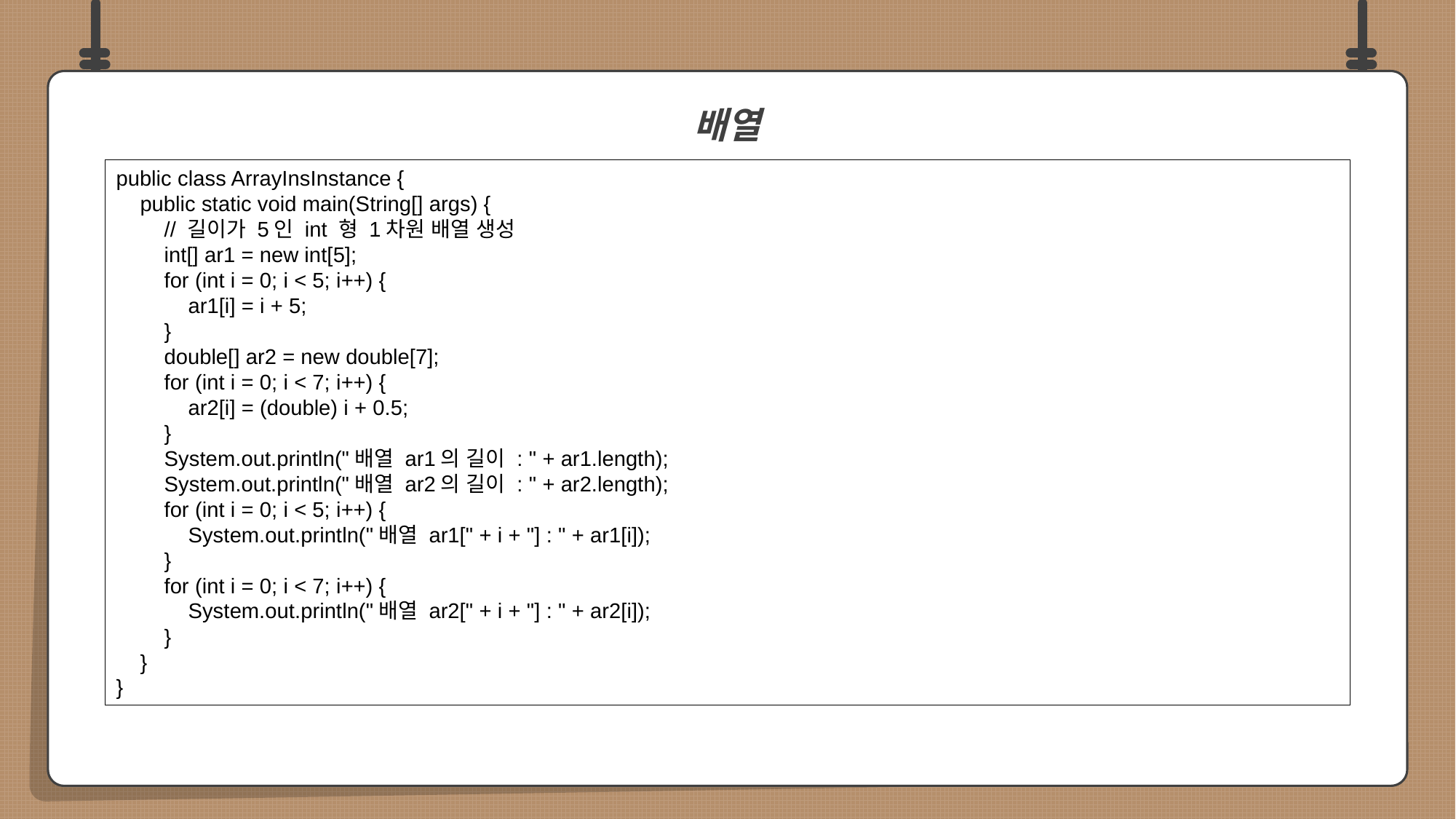

배열

public class ArrayInsInstance {
    public static void main(String[] args) {
        // 길이가 5인 int 형 1차원 배열 생성
        int[] ar1 = new int[5];
        for (int i = 0; i < 5; i++) {
            ar1[i] = i + 5;
        }
        double[] ar2 = new double[7];
        for (int i = 0; i < 7; i++) {
            ar2[i] = (double) i + 0.5;
        }
        System.out.println("배열 ar1의 길이 : " + ar1.length);
        System.out.println("배열 ar2의 길이 : " + ar2.length);
        for (int i = 0; i < 5; i++) {
            System.out.println("배열 ar1[" + i + "] : " + ar1[i]);
        }
        for (int i = 0; i < 7; i++) {
            System.out.println("배열 ar2[" + i + "] : " + ar2[i]);
        }
    }
}